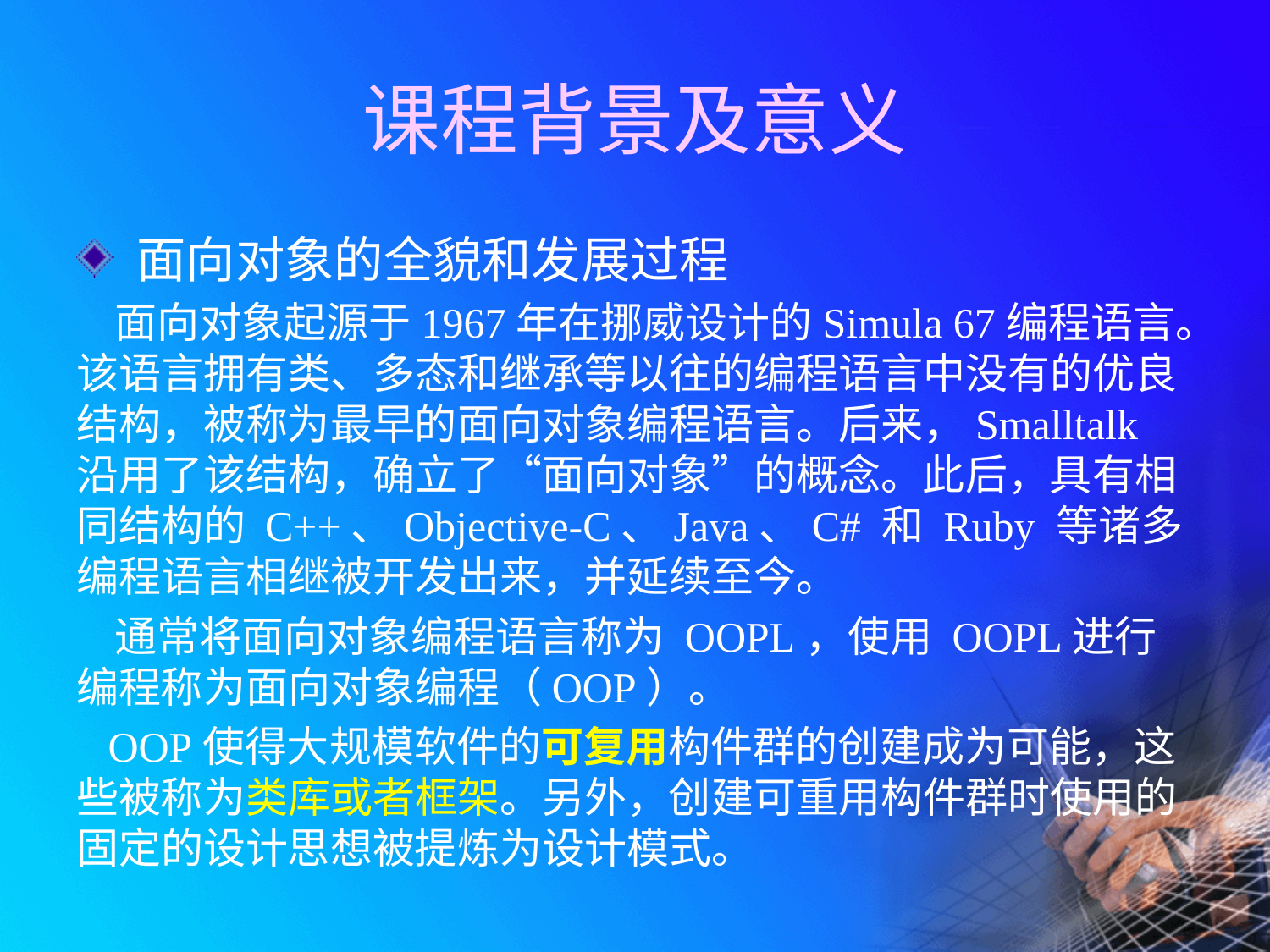

# 课程背景及意义
 面向对象的全貌和发展过程
   面向对象起源于1967年在挪威设计的Simula 67编程语言。该语言拥有类、多态和继承等以往的编程语言中没有的优良结构，被称为最早的面向对象编程语言。后来，Smalltalk 沿用了该结构，确立了“面向对象”的概念。此后，具有相同结构的 C++、Objective-C、Java、C# 和 Ruby 等诸多编程语言相继被开发出来，并延续至今。
   通常将面向对象编程语言称为 OOPL，使用 OOPL进行编程称为面向对象编程（OOP）。
   OOP使得大规模软件的可复用构件群的创建成为可能，这些被称为类库或者框架。另外，创建可重用构件群时使用的固定的设计思想被提炼为设计模式。